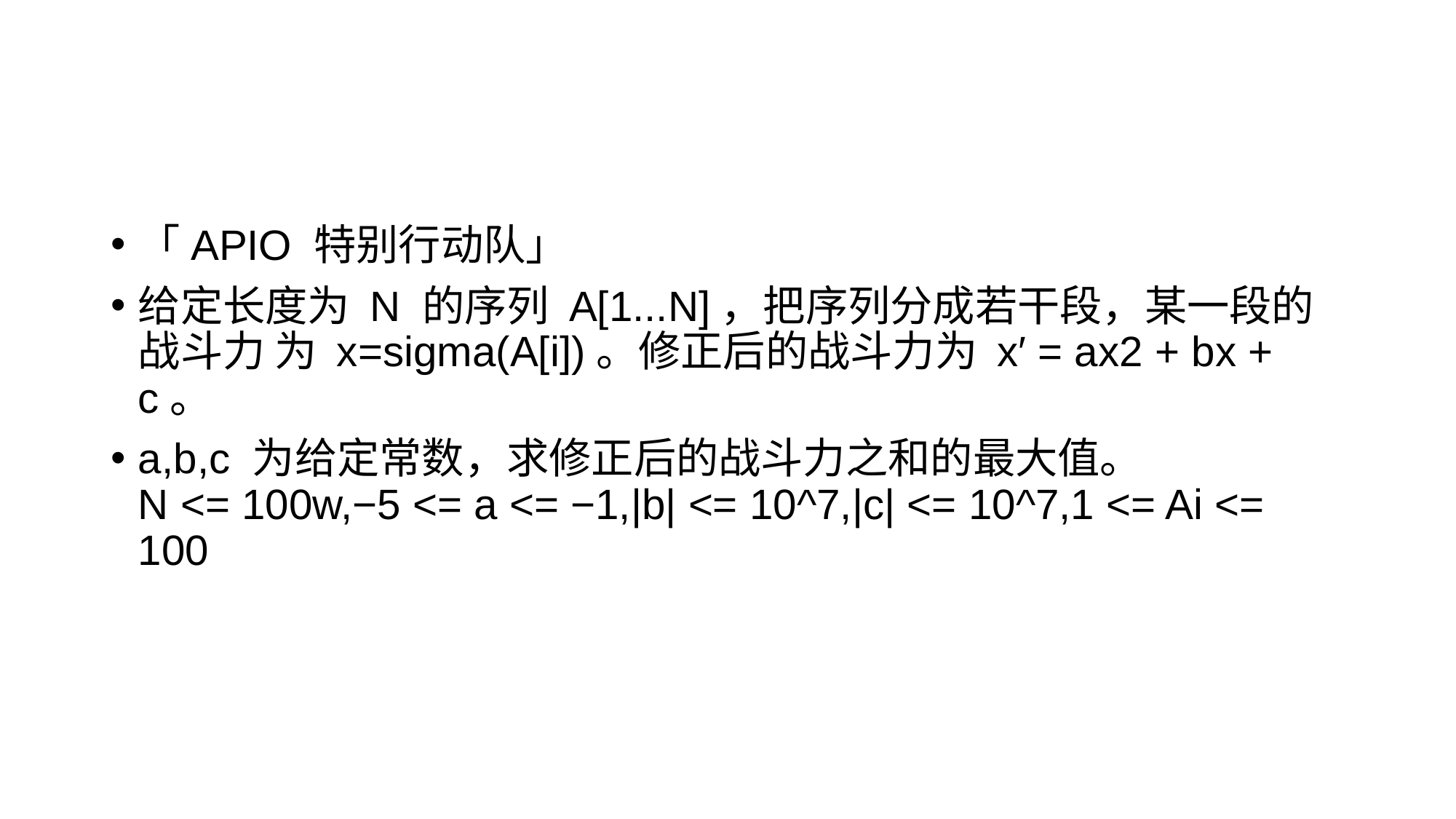

#
「APIO 特别行动队」
给定长度为 N 的序列 A[1...N]，把序列分成若干段，某一段的战斗力 为 x=sigma(A[i])。修正后的战斗力为 x′ = ax2 + bx + c。
a,b,c 为给定常数，求修正后的战斗力之和的最大值。
N <= 100w,−5 <= a <= −1,|b| <= 10^7,|c| <= 10^7,1 <= Ai <= 100